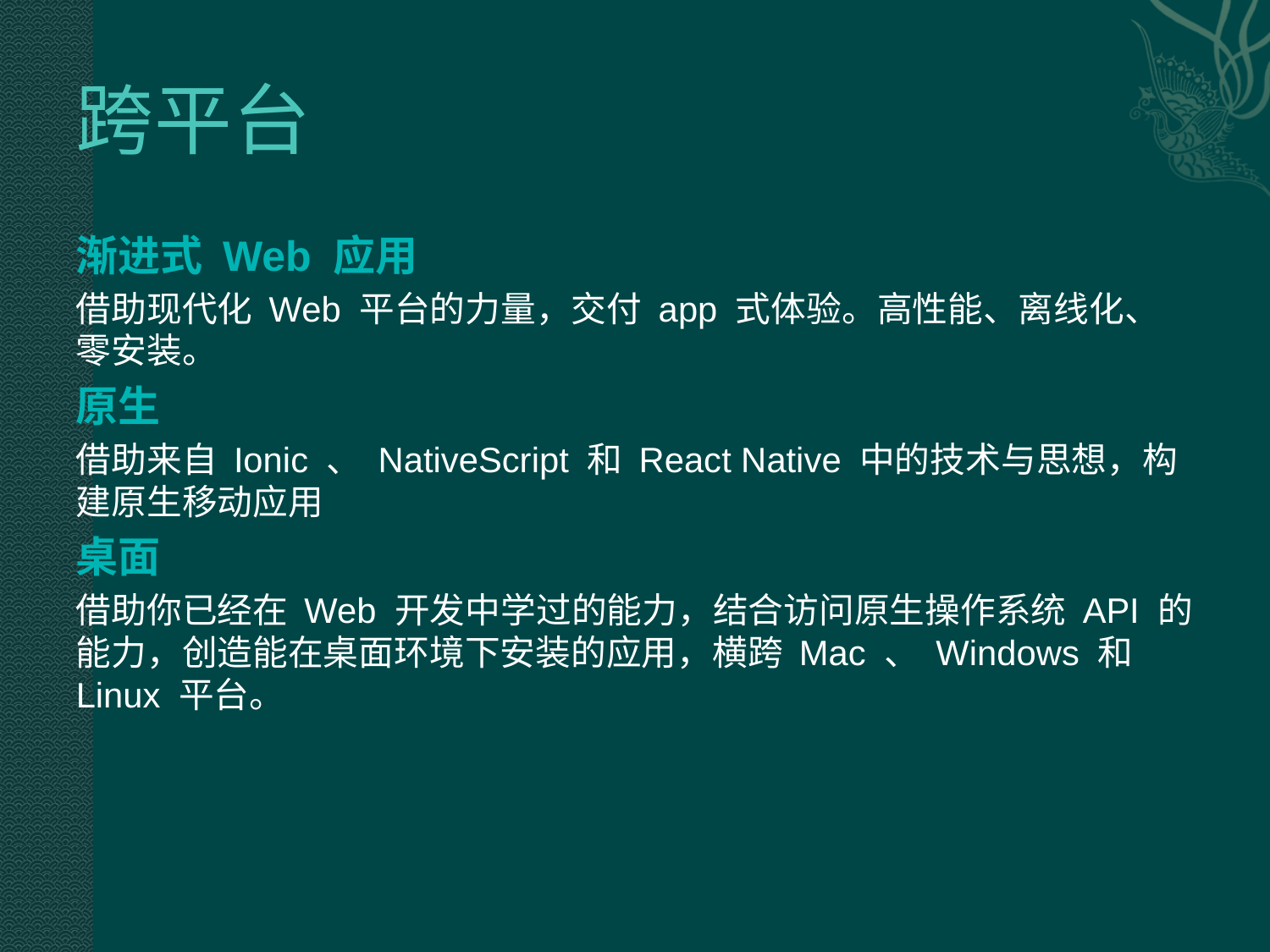

# 跨平台
渐进式 Web 应用
借助现代化 Web 平台的力量，交付 app 式体验。高性能、离线化、零安装。
原生
借助来自 Ionic 、 NativeScript 和 React Native 中的技术与思想，构建原生移动应用
桌面
借助你已经在 Web 开发中学过的能力，结合访问原生操作系统 API 的能力，创造能在桌面环境下安装的应用，横跨 Mac 、 Windows 和 Linux 平台。